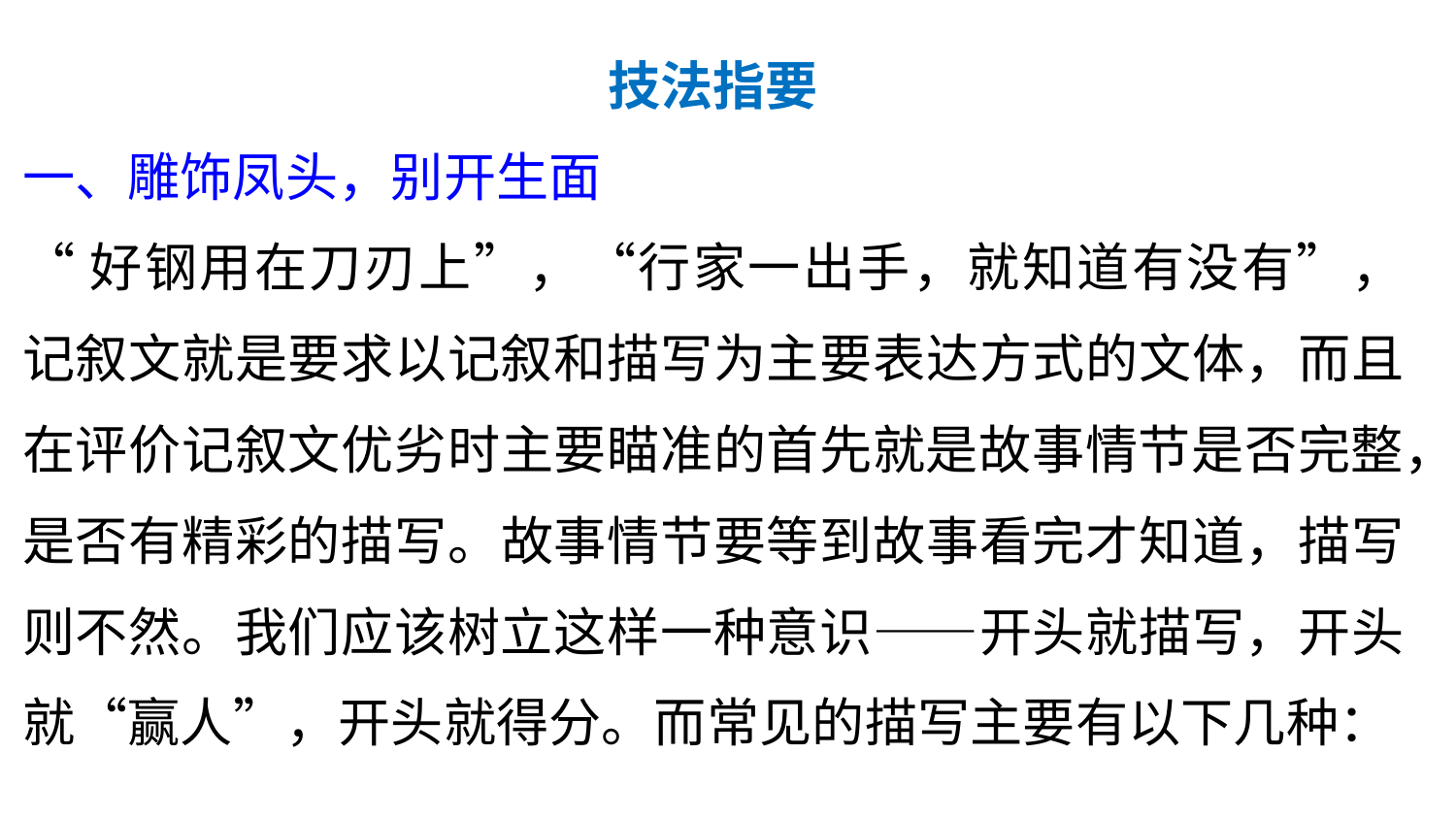

技法指要
一、雕饰凤头，别开生面
“好钢用在刀刃上”，“行家一出手，就知道有没有”，记叙文就是要求以记叙和描写为主要表达方式的文体，而且在评价记叙文优劣时主要瞄准的首先就是故事情节是否完整，是否有精彩的描写。故事情节要等到故事看完才知道，描写则不然。我们应该树立这样一种意识——开头就描写，开头就“赢人”，开头就得分。而常见的描写主要有以下几种：